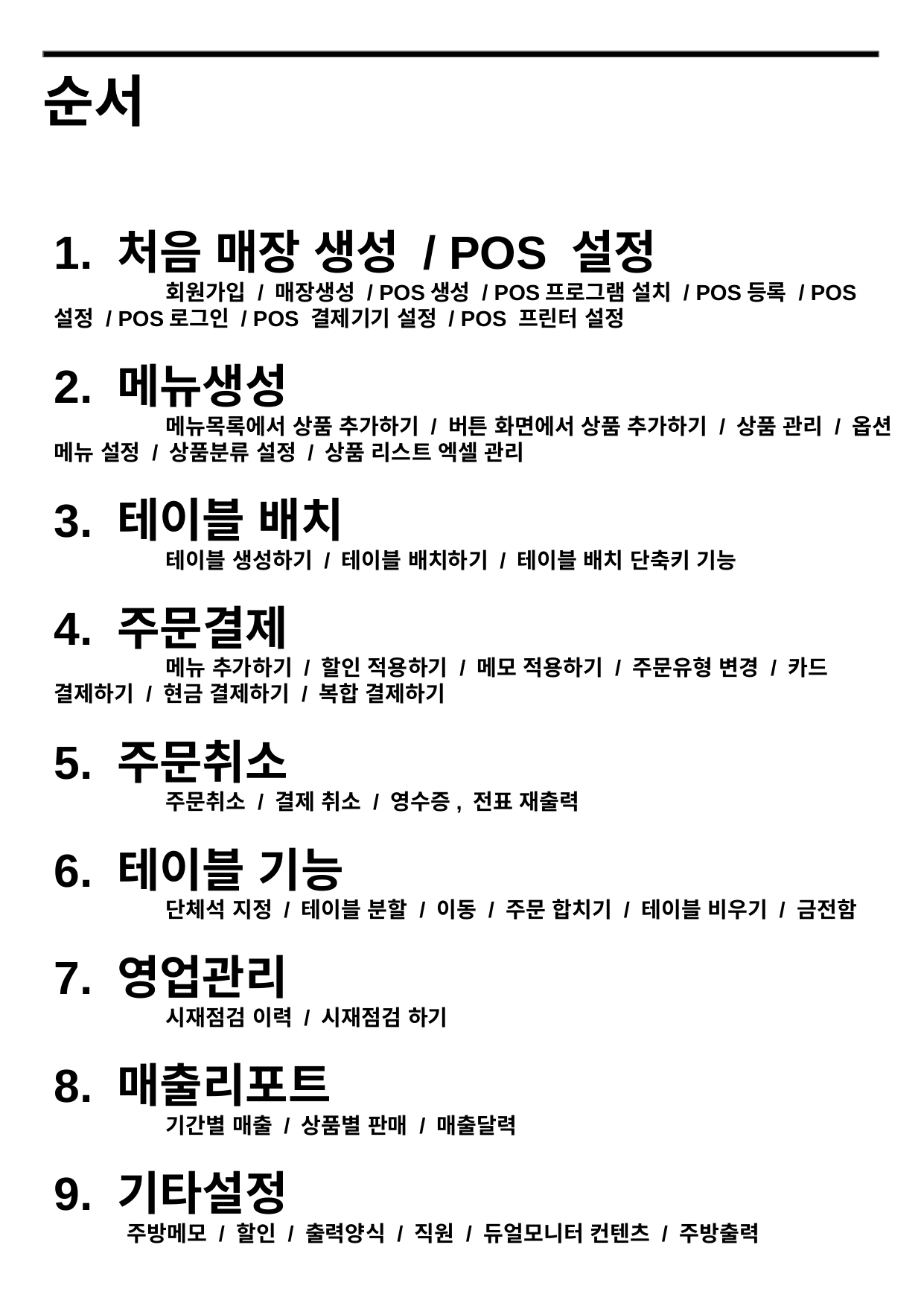

# 순서
1. 처음 매장 생성 / POS 설정
	회원가입 / 매장생성 / POS생성 / POS프로그램 설치 / POS등록 / POS설정 / POS로그인 / POS 결제기기 설정 / POS 프린터 설정

2. 메뉴생성
	메뉴목록에서 상품 추가하기 / 버튼 화면에서 상품 추가하기 / 상품 관리 / 옵션 메뉴 설정 / 상품분류 설정 / 상품 리스트 엑셀 관리
3. 테이블 배치
	테이블 생성하기 / 테이블 배치하기 / 테이블 배치 단축키 기능
4. 주문결제
	메뉴 추가하기 / 할인 적용하기 / 메모 적용하기 / 주문유형 변경 / 카드 결제하기 / 현금 결제하기 / 복합 결제하기

5. 주문취소
	주문취소 / 결제 취소 / 영수증, 전표 재출력
6. 테이블 기능
	단체석 지정 / 테이블 분할 / 이동 / 주문 합치기 / 테이블 비우기 / 금전함
7. 영업관리
	시재점검 이력 / 시재점검 하기

8. 매출리포트
	기간별 매출 / 상품별 판매 / 매출달력

9. 기타설정
           주방메모 / 할인 / 출력양식 / 직원 / 듀얼모니터 컨텐츠 / 주방출력